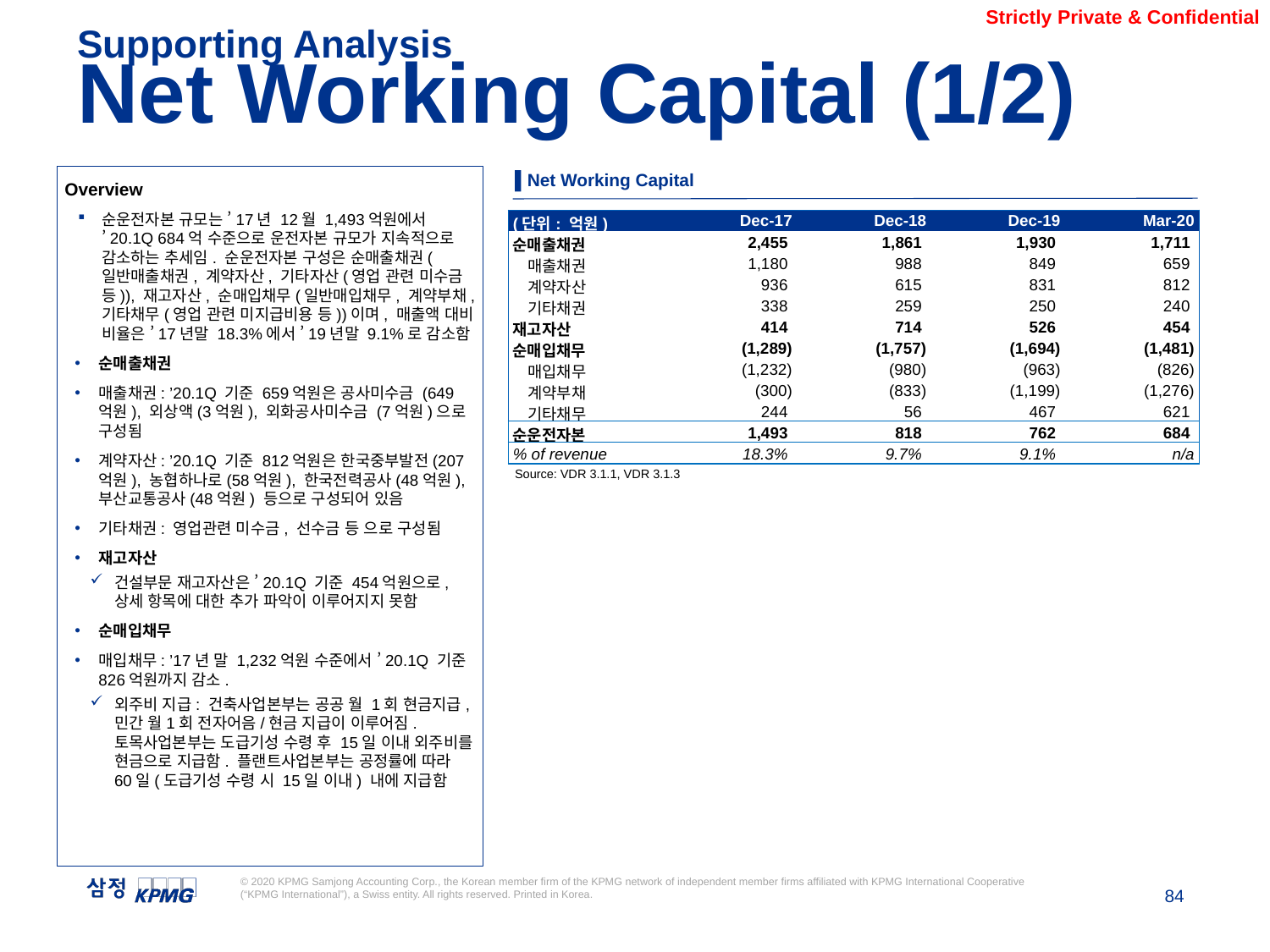

Supporting Analysis
Net Working Capital (1/2)
▌Net Working Capital
Overview
순운전자본 규모는 ’17년 12월 1,493억원에서 ’20.1Q 684억 수준으로 운전자본 규모가 지속적으로 감소하는 추세임. 순운전자본 구성은 순매출채권(일반매출채권, 계약자산, 기타자산(영업 관련 미수금 등)), 재고자산, 순매입채무(일반매입채무, 계약부채, 기타채무(영업 관련 미지급비용 등))이며, 매출액 대비 비율은 ’17년말 18.3%에서 ’19년말 9.1%로 감소함
순매출채권
매출채권: ’20.1Q 기준 659억원은 공사미수금 (649억원), 외상액(3억원), 외화공사미수금 (7억원)으로 구성됨
계약자산: ’20.1Q 기준 812억원은 한국중부발전(207억원), 농협하나로(58억원), 한국전력공사(48억원), 부산교통공사(48억원) 등으로 구성되어 있음
기타채권: 영업관련 미수금, 선수금 등 으로 구성됨
재고자산
건설부문 재고자산은 ’20.1Q 기준 454억원으로, 상세 항목에 대한 추가 파악이 이루어지지 못함
순매입채무
매입채무: ’17년 말 1,232억원 수준에서 ’20.1Q 기준 826억원까지 감소.
외주비 지급: 건축사업본부는 공공 월 1회 현금지급, 민간 월1회 전자어음/현금 지급이 이루어짐. 토목사업본부는 도급기성 수령 후 15일 이내 외주비를 현금으로 지급함. 플랜트사업본부는 공정률에 따라 60일(도급기성 수령 시 15일 이내) 내에 지급함

| (단위: 억원) | Dec-17 | Dec-18 | Dec-19 | Mar-20 |
| --- | --- | --- | --- | --- |
| 순매출채권 | 2,455 | 1,861 | 1,930 | 1,711 |
| 매출채권 | 1,180 | 988 | 849 | 659 |
| 계약자산 | 936 | 615 | 831 | 812 |
| 기타채권 | 338 | 259 | 250 | 240 |
| 재고자산 | 414 | 714 | 526 | 454 |
| 순매입채무 | (1,289) | (1,757) | (1,694) | (1,481) |
| 매입채무 | (1,232) | (980) | (963) | (826) |
| 계약부채 | (300) | (833) | (1,199) | (1,276) |
| 기타채무 | 244 | 56 | 467 | 621 |
| 순운전자본 | 1,493 | 818 | 762 | 684 |
| % of revenue | 18.3% | 9.7% | 9.1% | n/a |
Source: VDR 3.1.1, VDR 3.1.3